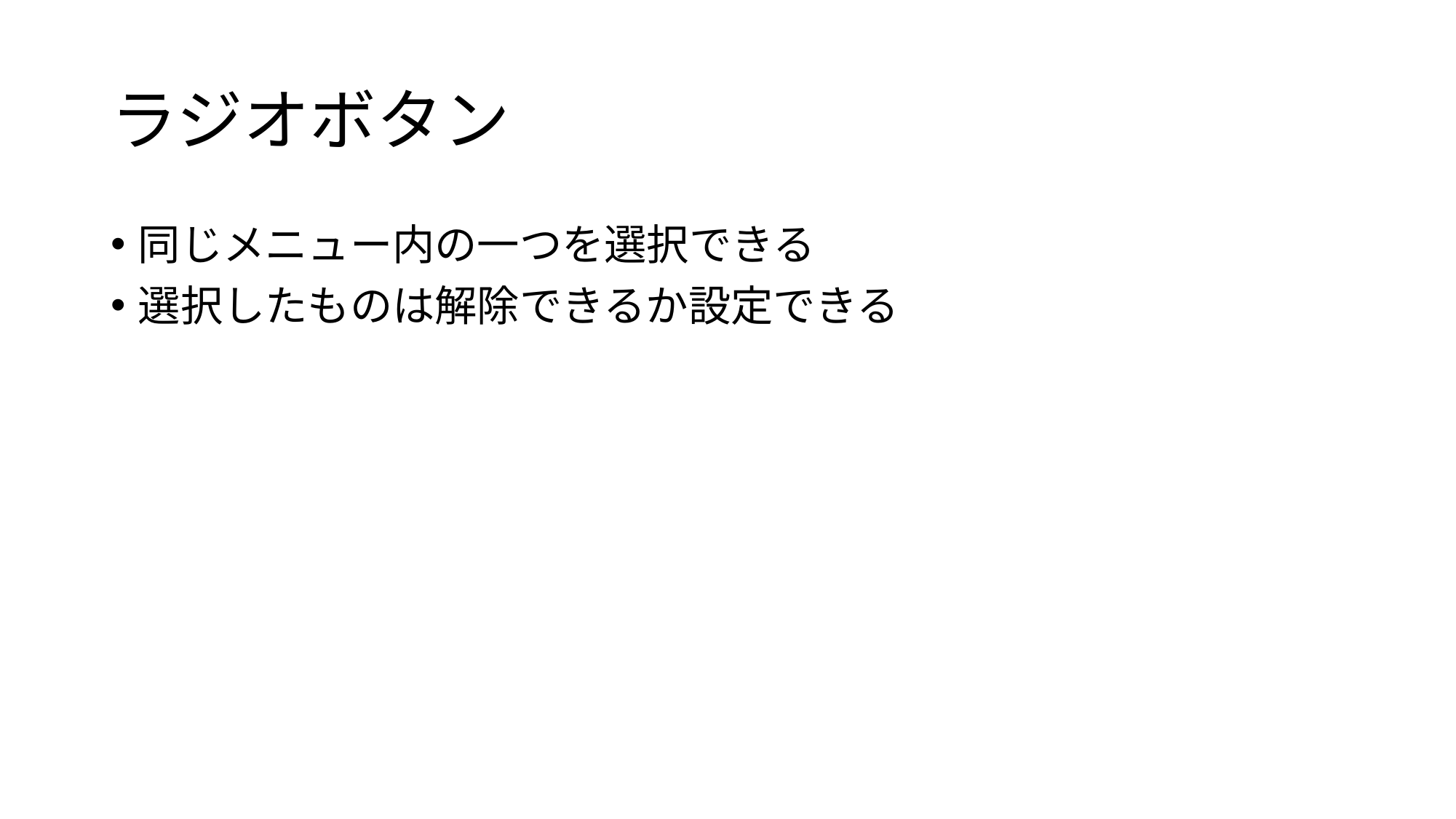

# ラジオボタン
同じメニュー内の一つを選択できる
選択したものは解除できるか設定できる